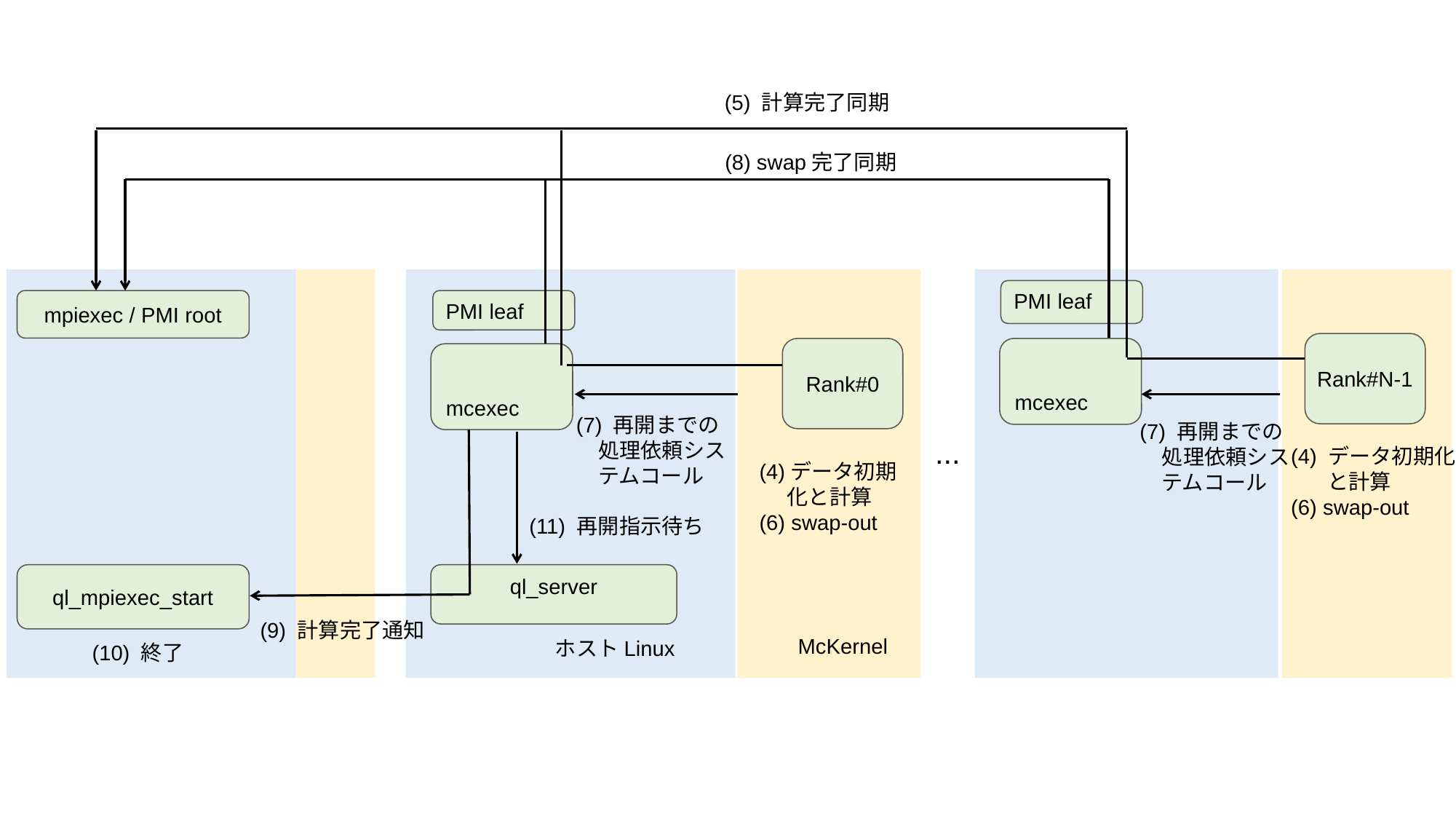

(5) 計算完了同期
(8) swap完了同期

PMI leaf
mpiexec / PMI root
PMI leaf
Rank#N-1
Rank#0
mcexec
mcexec
(7) 再開までの処理依頼システムコール
(7) 再開までの処理依頼システムコール
...
(4) データ初期化と計算
(6) swap-out
(4)データ初期化と計算
(6) swap-out
(11) 再開指示待ち
ql_mpiexec_start
ql_server
(9) 計算完了通知

McKernel
ホストLinux
(10) 終了